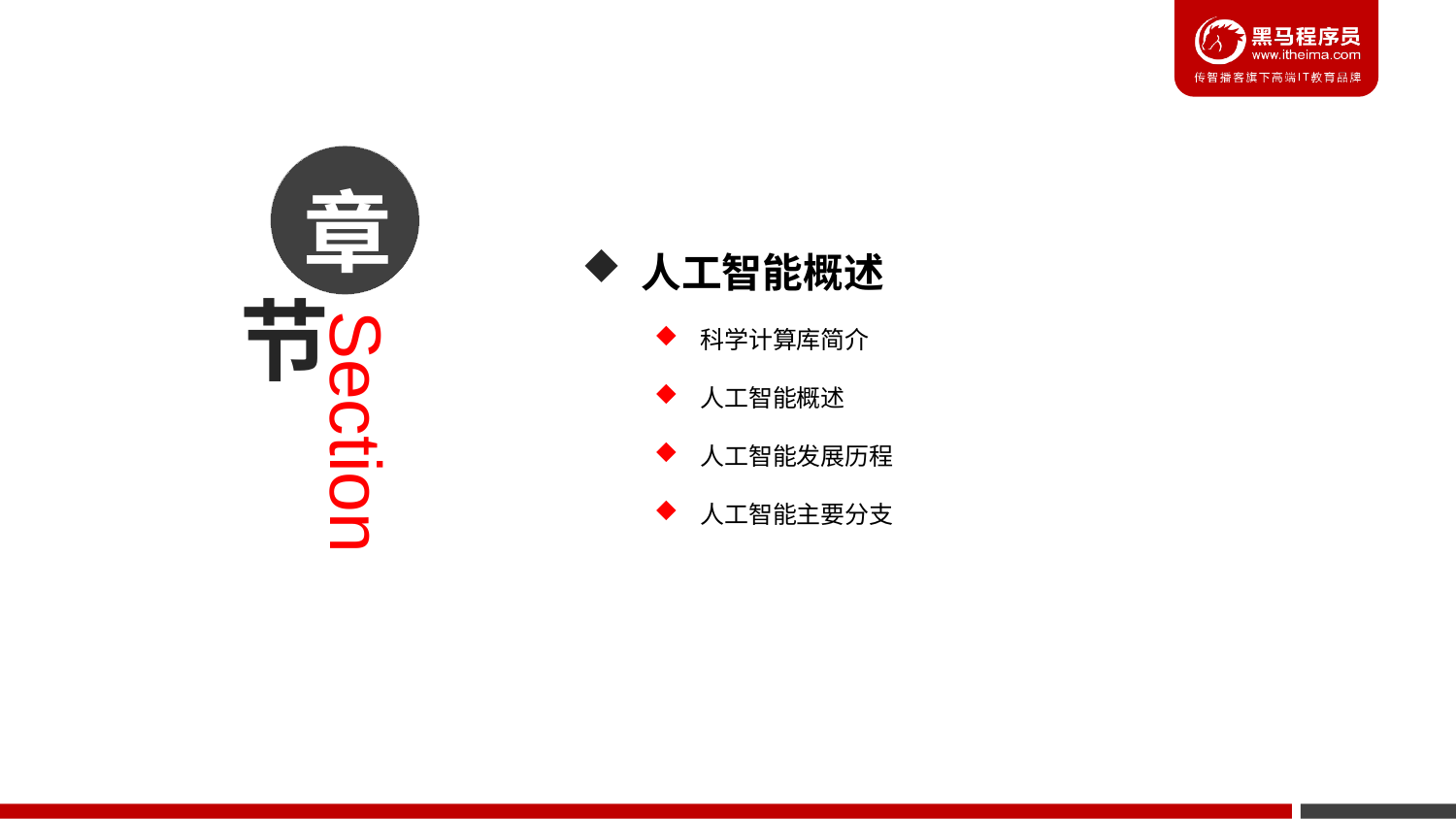

章
 人工智能概述
科学计算库简介
人工智能概述
人工智能发展历程
人工智能主要分支
节
Section